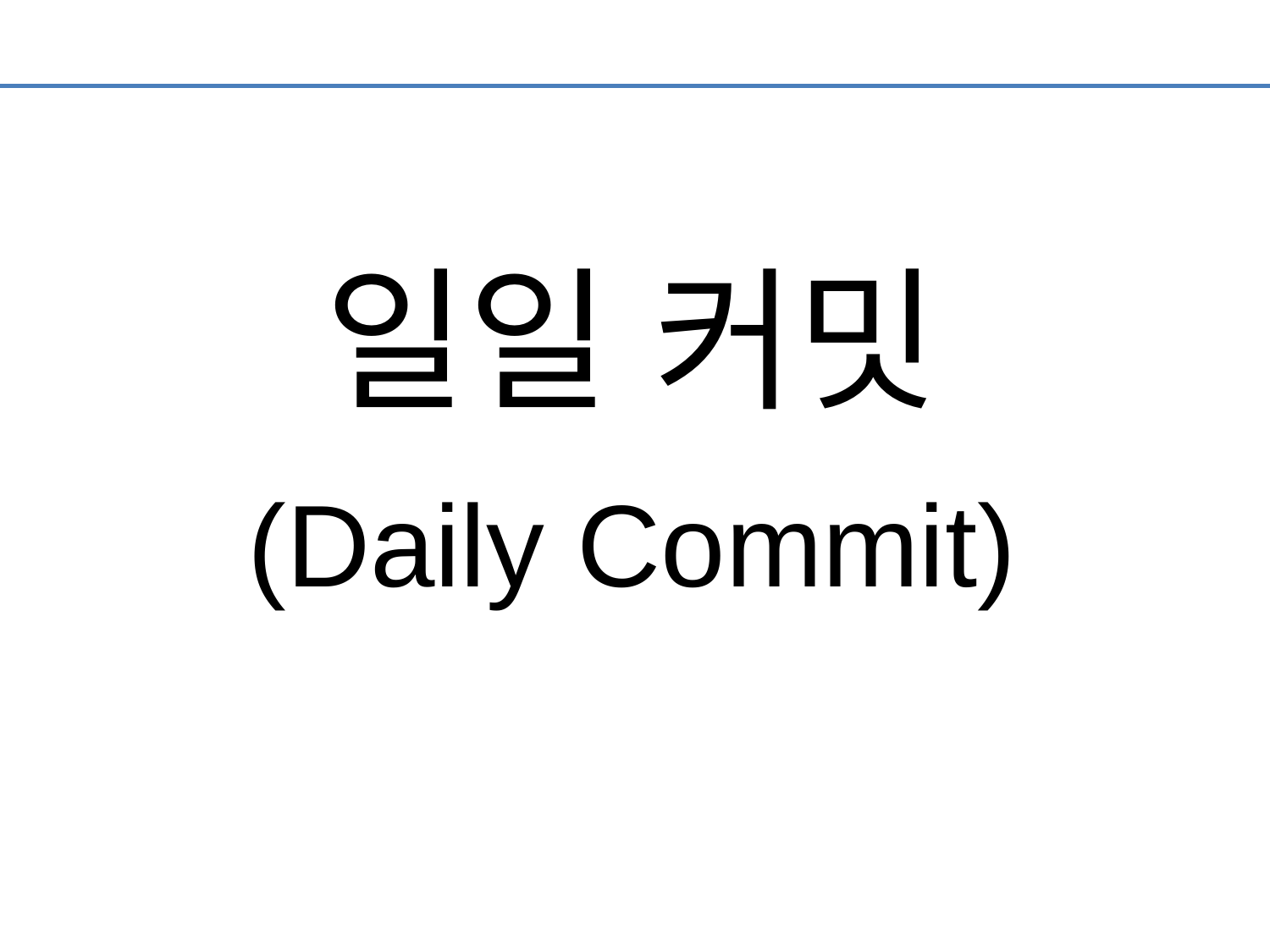

일일 커밋

(Daily Commit)

- 11 -